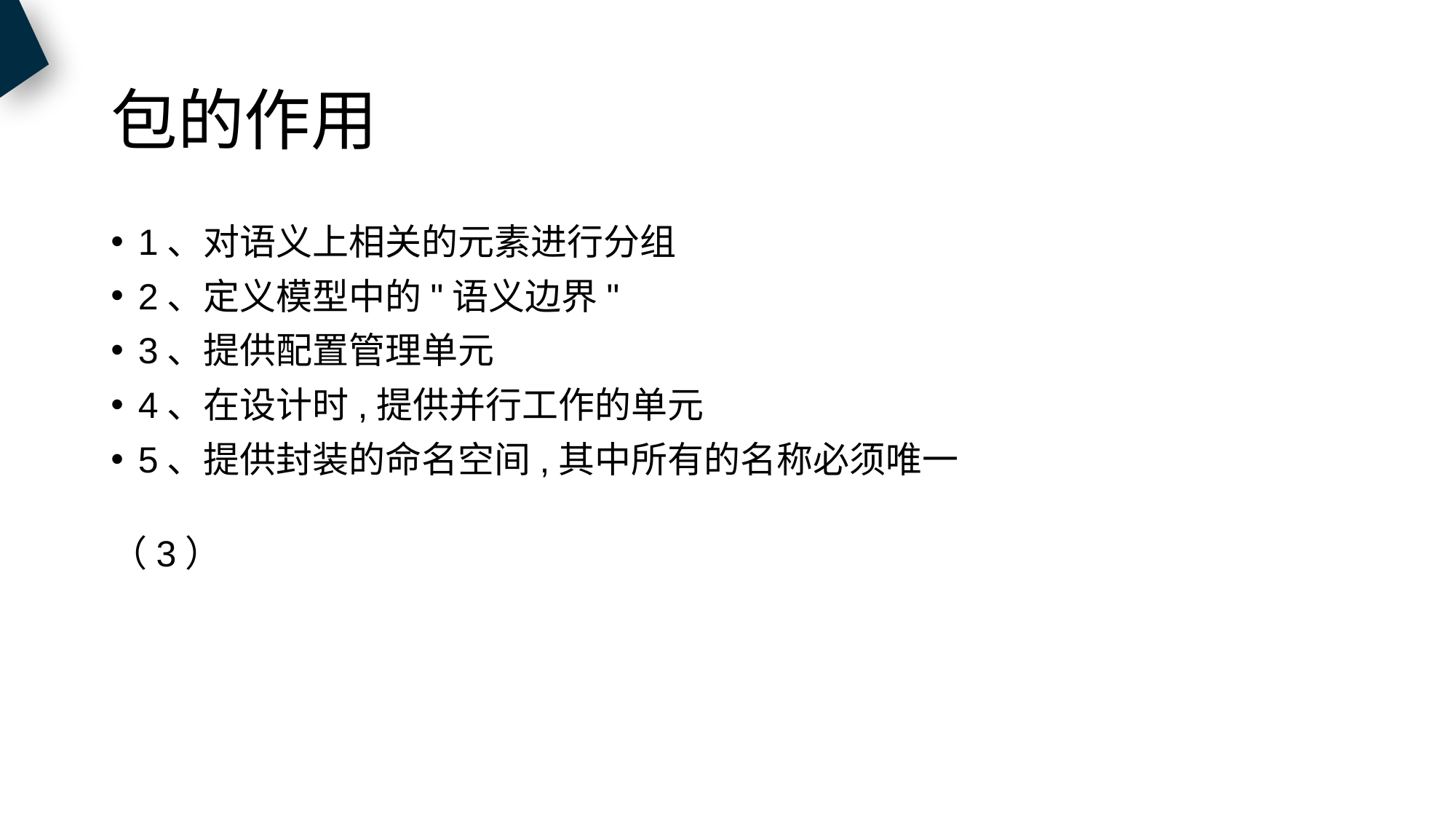

# 包的作用
1、对语义上相关的元素进行分组
2、定义模型中的"语义边界"
3、提供配置管理单元
4、在设计时,提供并行工作的单元
5、提供封装的命名空间,其中所有的名称必须唯一
  										    （3）